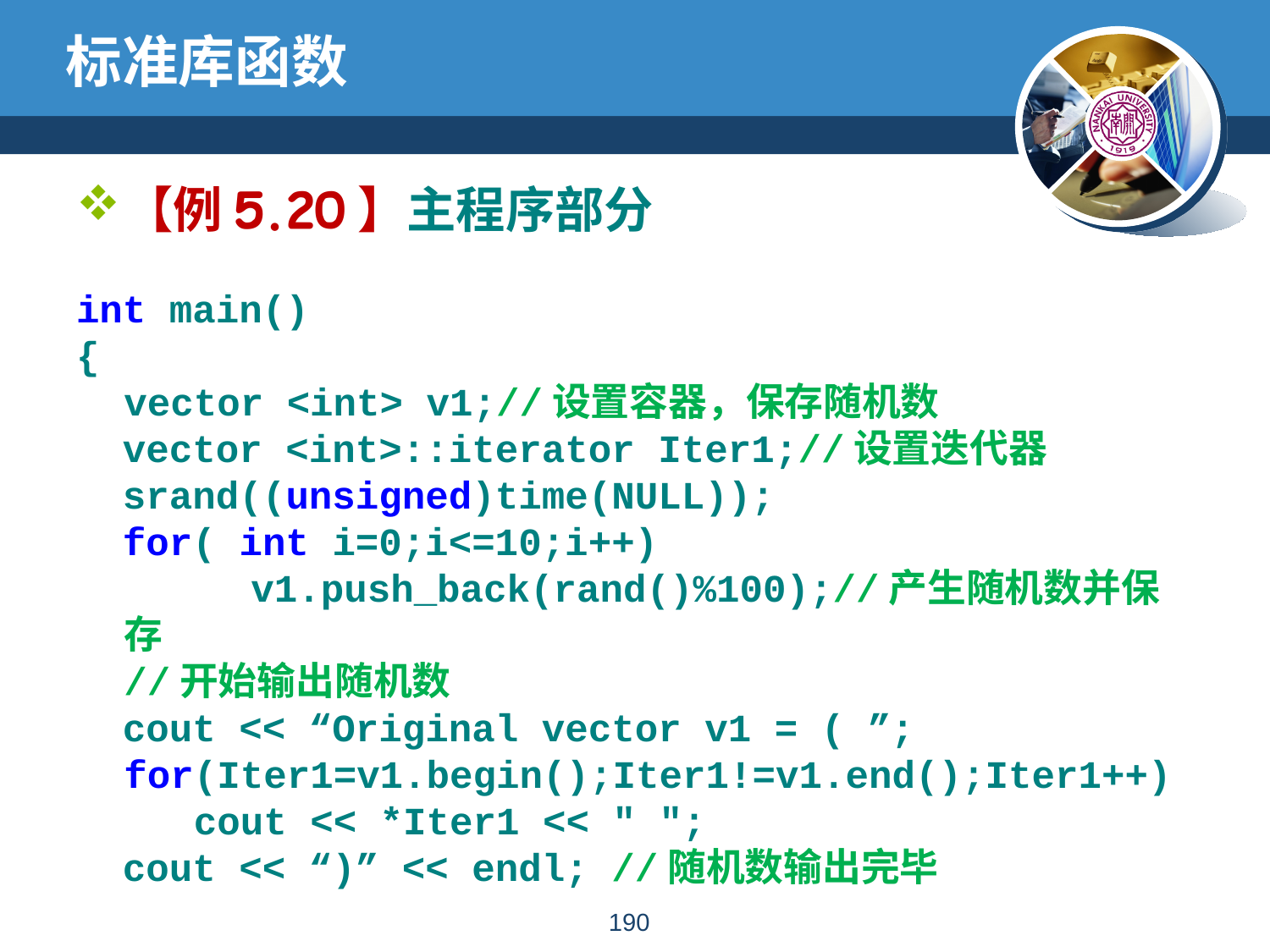

# 标准库函数
【例5.20】主程序部分

int main()
{
	vector <int> v1;//设置容器，保存随机数
  vector <int>::iterator Iter1;//设置迭代器
  srand((unsigned)time(NULL));
  for( int i=0;i<=10;i++)
		v1.push_back(rand()%100);//产生随机数并保存
	//开始输出随机数
  cout << “Original vector v1 = ( ”;
	for(Iter1=v1.begin();Iter1!=v1.end();Iter1++)
  	   cout << *Iter1 << " ";
  cout << “)” << endl; //随机数输出完毕
190